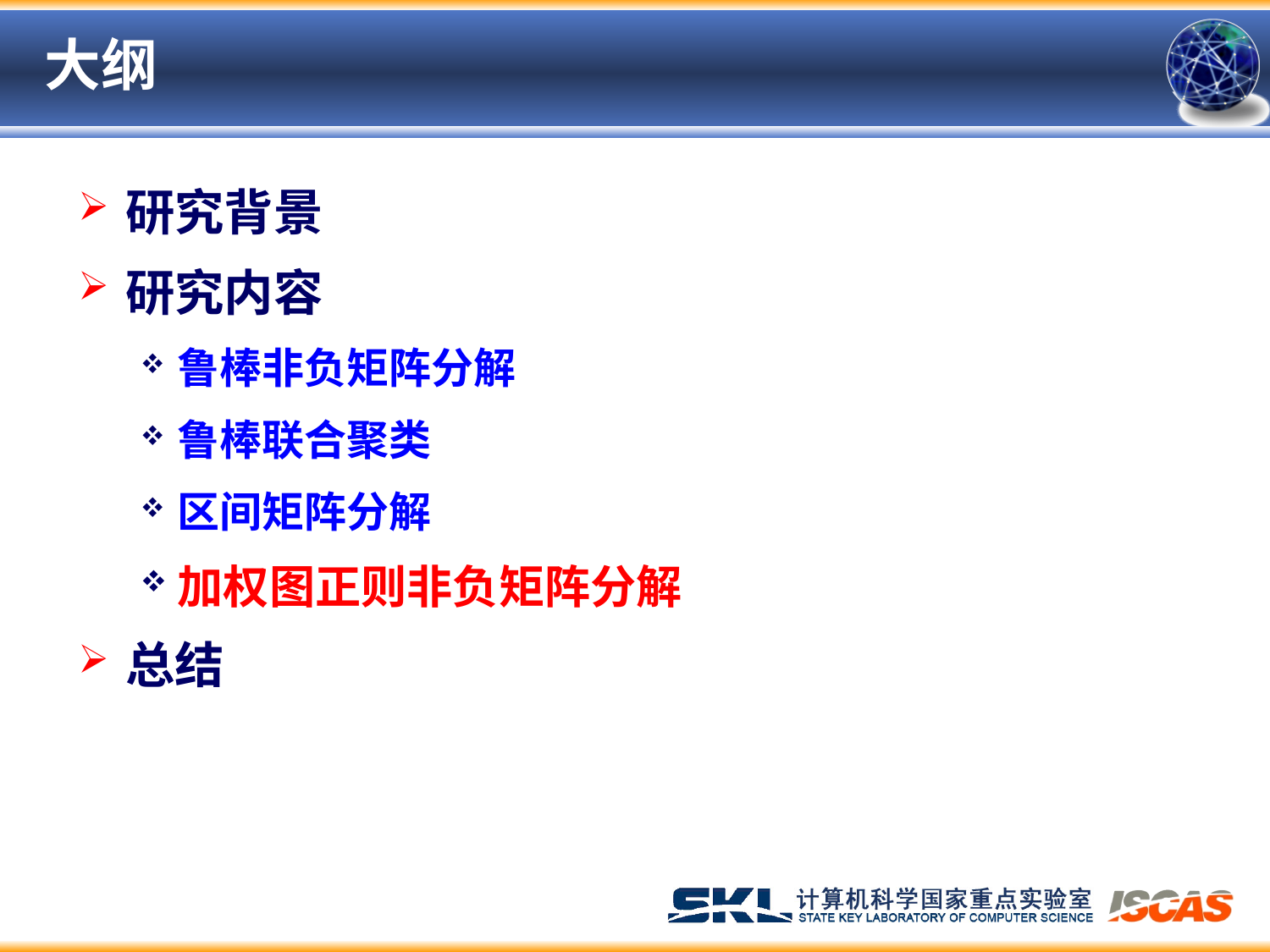

# 大纲
研究背景
研究内容
鲁棒非负矩阵分解
鲁棒联合聚类
区间矩阵分解
加权图正则非负矩阵分解
总结